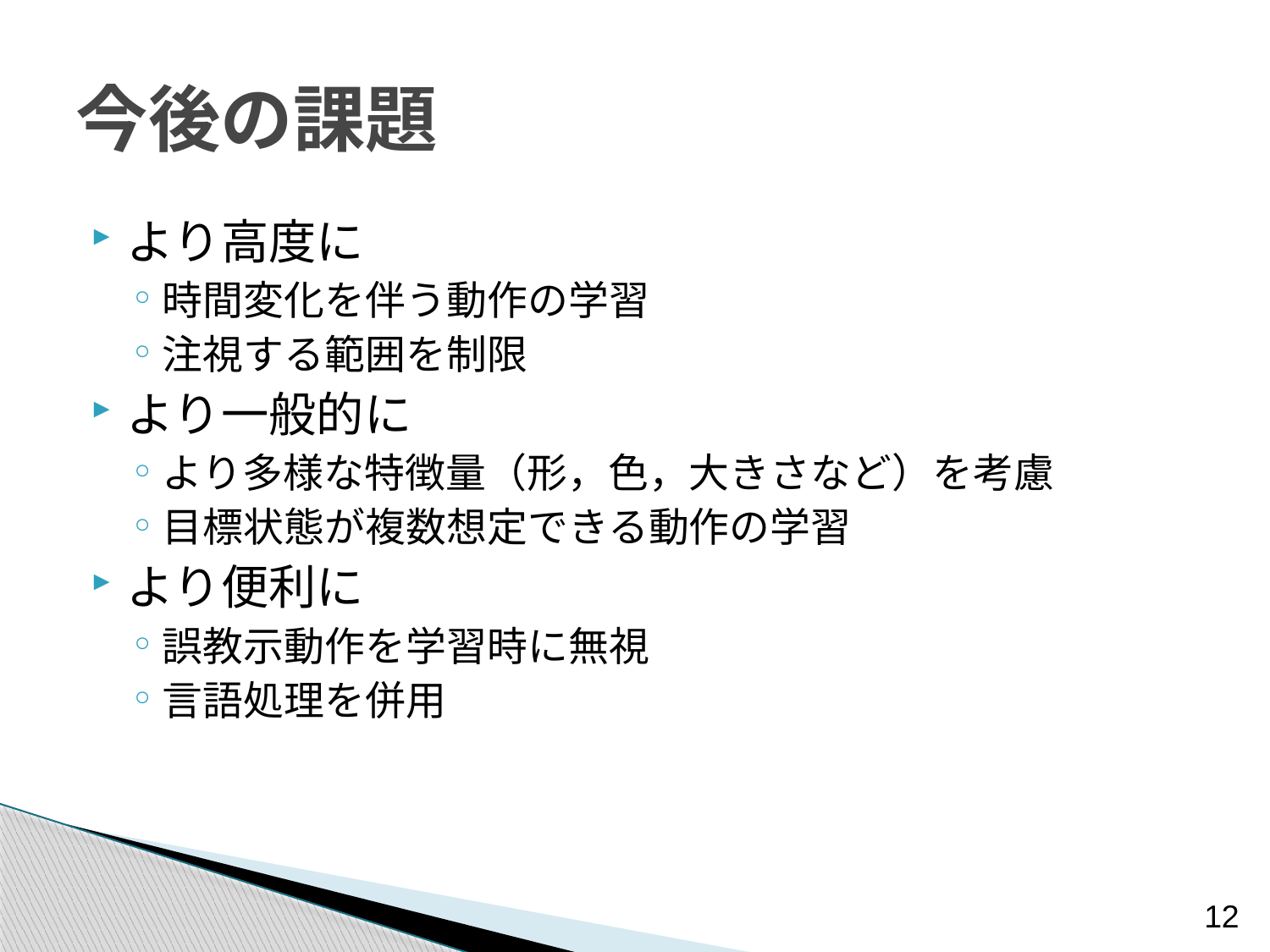

# 今後の課題
より高度に
時間変化を伴う動作の学習
注視する範囲を制限
より一般的に
より多様な特徴量（形，色，大きさなど）を考慮
目標状態が複数想定できる動作の学習
より便利に
誤教示動作を学習時に無視
言語処理を併用

12